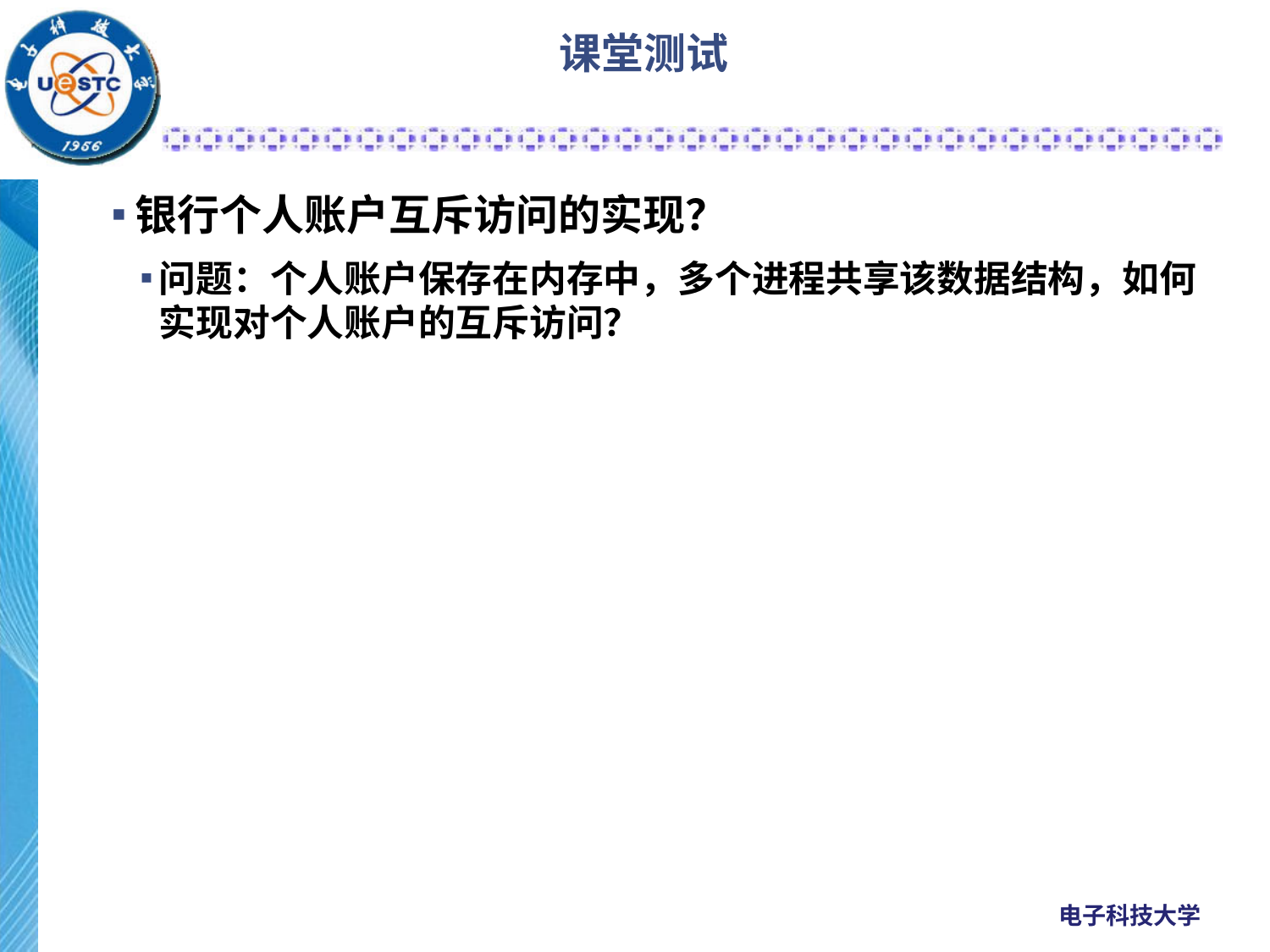

# 课堂测试
银行个人账户互斥访问的实现？
问题：个人账户保存在内存中，多个进程共享该数据结构，如何实现对个人账户的互斥访问？